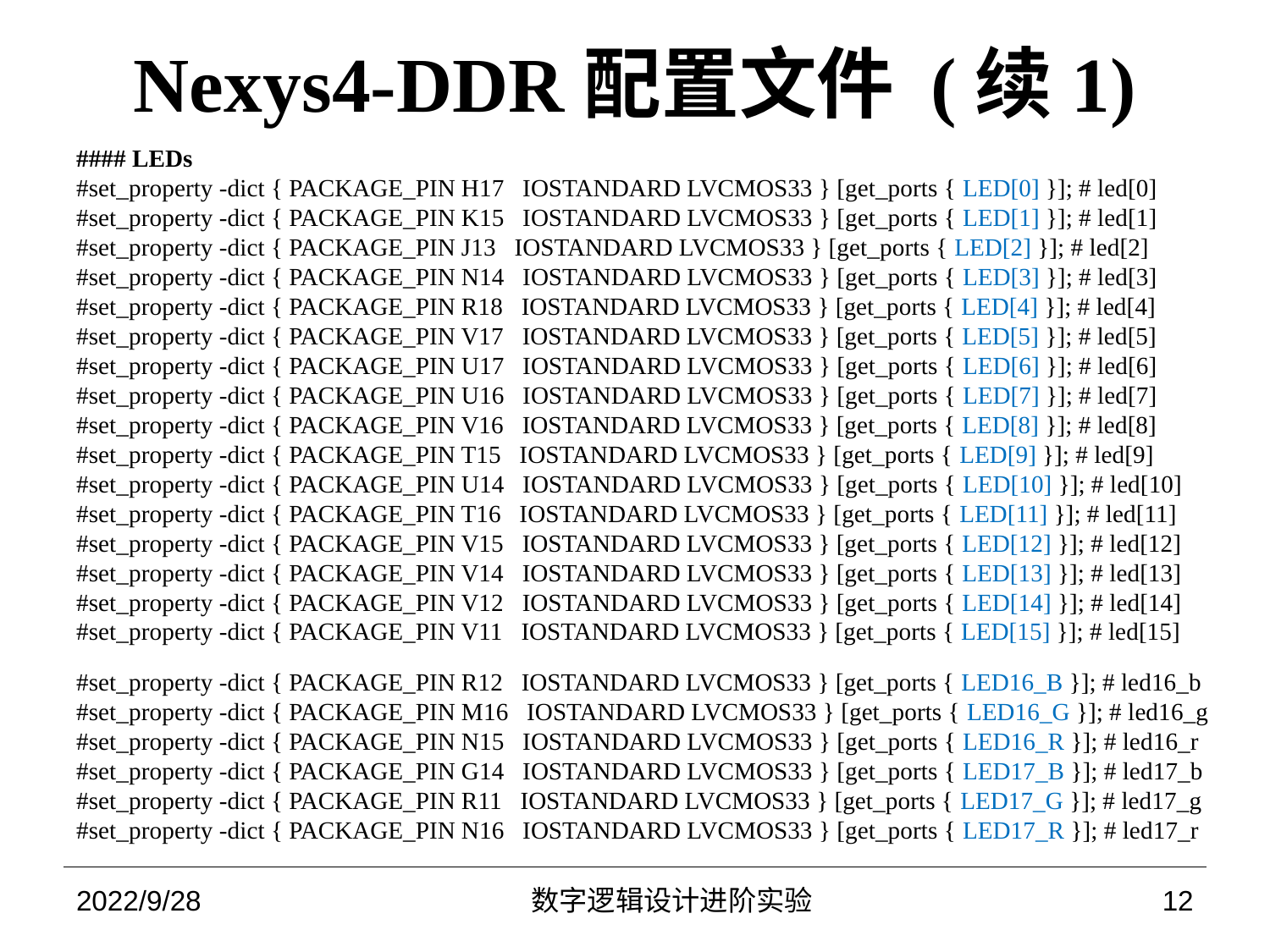

# Nexys4-DDR配置文件 (续1)
#### LEDs
#set_property -dict { PACKAGE_PIN H17   IOSTANDARD LVCMOS33 } [get_ports { LED[0] }]; # led[0]
#set_property -dict { PACKAGE_PIN K15   IOSTANDARD LVCMOS33 } [get_ports { LED[1] }]; # led[1]
#set_property -dict { PACKAGE_PIN J13   IOSTANDARD LVCMOS33 } [get_ports { LED[2] }]; # led[2]
#set_property -dict { PACKAGE_PIN N14   IOSTANDARD LVCMOS33 } [get_ports { LED[3] }]; # led[3]
#set_property -dict { PACKAGE_PIN R18   IOSTANDARD LVCMOS33 } [get_ports { LED[4] }]; # led[4]
#set_property -dict { PACKAGE_PIN V17   IOSTANDARD LVCMOS33 } [get_ports { LED[5] }]; # led[5]
#set_property -dict { PACKAGE_PIN U17   IOSTANDARD LVCMOS33 } [get_ports { LED[6] }]; # led[6]
#set_property -dict { PACKAGE_PIN U16   IOSTANDARD LVCMOS33 } [get_ports { LED[7] }]; # led[7]
#set_property -dict { PACKAGE_PIN V16   IOSTANDARD LVCMOS33 } [get_ports { LED[8] }]; # led[8]
#set_property -dict { PACKAGE_PIN T15   IOSTANDARD LVCMOS33 } [get_ports { LED[9] }]; # led[9]
#set_property -dict { PACKAGE_PIN U14   IOSTANDARD LVCMOS33 } [get_ports { LED[10] }]; # led[10]
#set_property -dict { PACKAGE_PIN T16   IOSTANDARD LVCMOS33 } [get_ports { LED[11] }]; # led[11]
#set_property -dict { PACKAGE_PIN V15   IOSTANDARD LVCMOS33 } [get_ports { LED[12] }]; # led[12]
#set_property -dict { PACKAGE_PIN V14   IOSTANDARD LVCMOS33 } [get_ports { LED[13] }]; # led[13]
#set_property -dict { PACKAGE_PIN V12   IOSTANDARD LVCMOS33 } [get_ports { LED[14] }]; # led[14]
#set_property -dict { PACKAGE_PIN V11   IOSTANDARD LVCMOS33 } [get_ports { LED[15] }]; # led[15]

#set_property -dict { PACKAGE_PIN R12   IOSTANDARD LVCMOS33 } [get_ports { LED16_B }]; # led16_b
#set_property -dict { PACKAGE_PIN M16   IOSTANDARD LVCMOS33 } [get_ports { LED16_G }]; # led16_g
#set_property -dict { PACKAGE_PIN N15   IOSTANDARD LVCMOS33 } [get_ports { LED16_R }]; # led16_r
#set_property -dict { PACKAGE_PIN G14   IOSTANDARD LVCMOS33 } [get_ports { LED17_B }]; # led17_b
#set_property -dict { PACKAGE_PIN R11   IOSTANDARD LVCMOS33 } [get_ports { LED17_G }]; # led17_g
#set_property -dict { PACKAGE_PIN N16   IOSTANDARD LVCMOS33 } [get_ports { LED17_R }]; # led17_r
2022/9/28
数字逻辑设计进阶实验
12